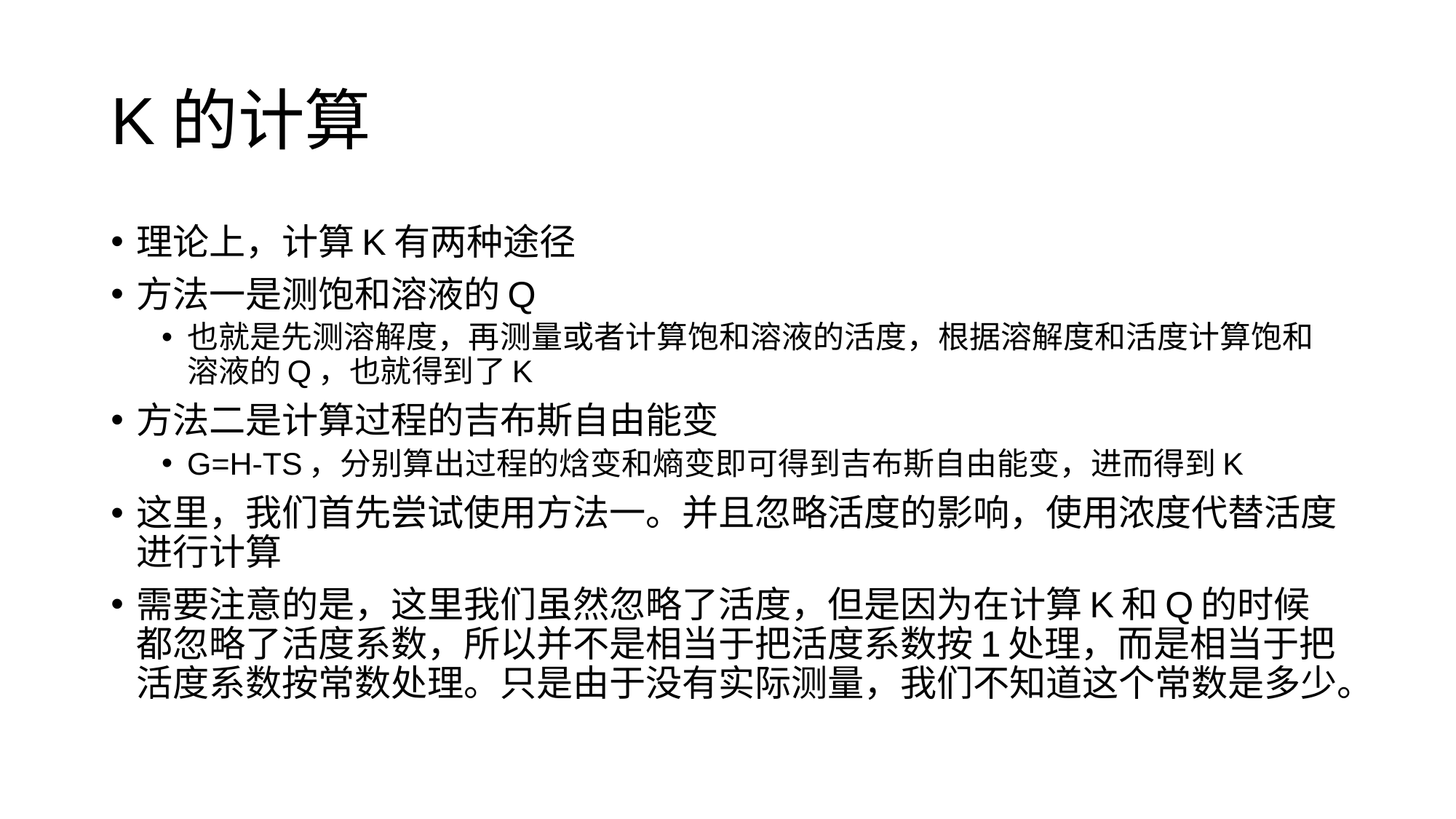

# K的计算
理论上，计算K有两种途径
方法一是测饱和溶液的Q
也就是先测溶解度，再测量或者计算饱和溶液的活度，根据溶解度和活度计算饱和溶液的Q，也就得到了K
方法二是计算过程的吉布斯自由能变
G=H-TS，分别算出过程的焓变和熵变即可得到吉布斯自由能变，进而得到K
这里，我们首先尝试使用方法一。并且忽略活度的影响，使用浓度代替活度进行计算
需要注意的是，这里我们虽然忽略了活度，但是因为在计算K和Q的时候都忽略了活度系数，所以并不是相当于把活度系数按1处理，而是相当于把活度系数按常数处理。只是由于没有实际测量，我们不知道这个常数是多少。